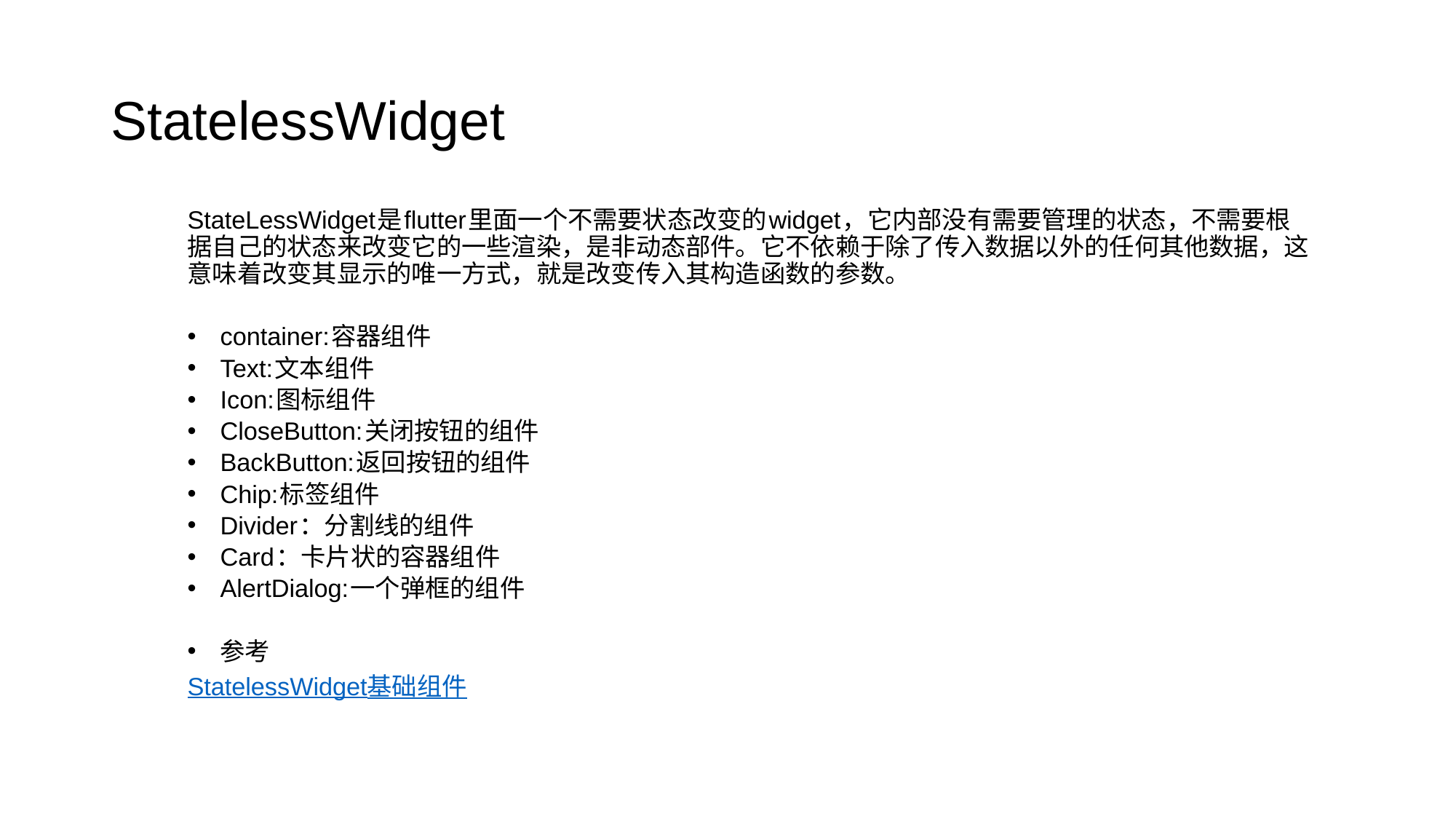

# StatelessWidget
StateLessWidget是flutter里面一个不需要状态改变的widget，它内部没有需要管理的状态，不需要根据自己的状态来改变它的一些渲染，是非动态部件。它不依赖于除了传入数据以外的任何其他数据，这意味着改变其显示的唯一方式，就是改变传入其构造函数的参数。

container:容器组件
Text:文本组件
Icon:图标组件
CloseButton:关闭按钮的组件
BackButton:返回按钮的组件
Chip:标签组件
Divider：分割线的组件
Card：卡片状的容器组件
AlertDialog:一个弹框的组件

参考
StatelessWidget基础组件